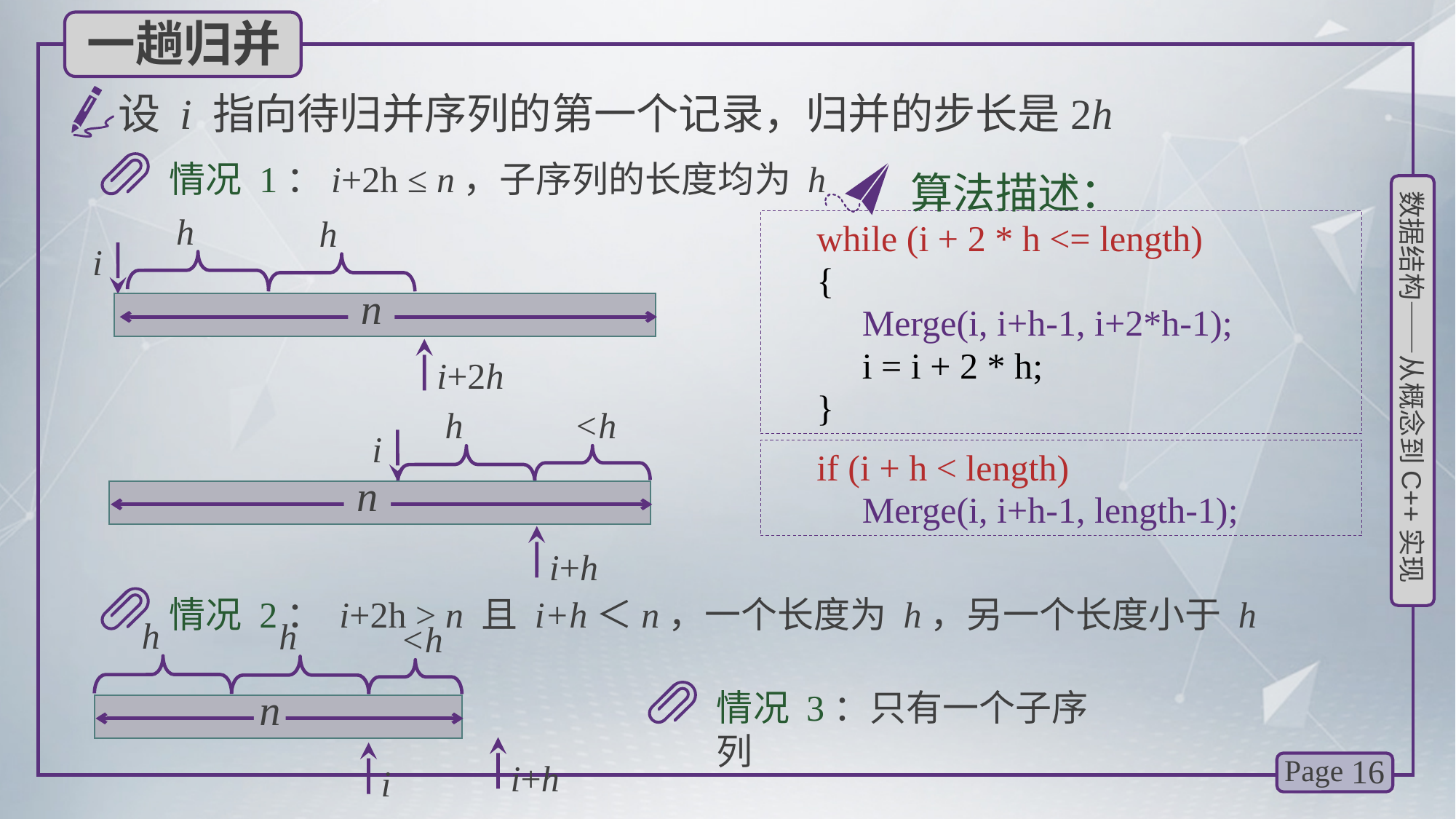

一趟归并

设 i 指向待归并序列的第一个记录，归并的步长是2h

情况 1：i+2h ≤ n，子序列的长度均为 h

算法描述：

h

h

     while (i + 2 * h <= length)
     {
          Merge(i, i+h-1, i+2*h-1);
          i = i + 2 * h;
     }
i

n

i+2h
h

<h

i

     if (i + h < length)
          Merge(i, i+h-1, length-1);

n

i+h
情况 2： i+2h > n 且 i+h＜n，一个长度为 h，另一个长度小于 h

h

h

<h

情况 3：只有一个子序列

n

i+h

i